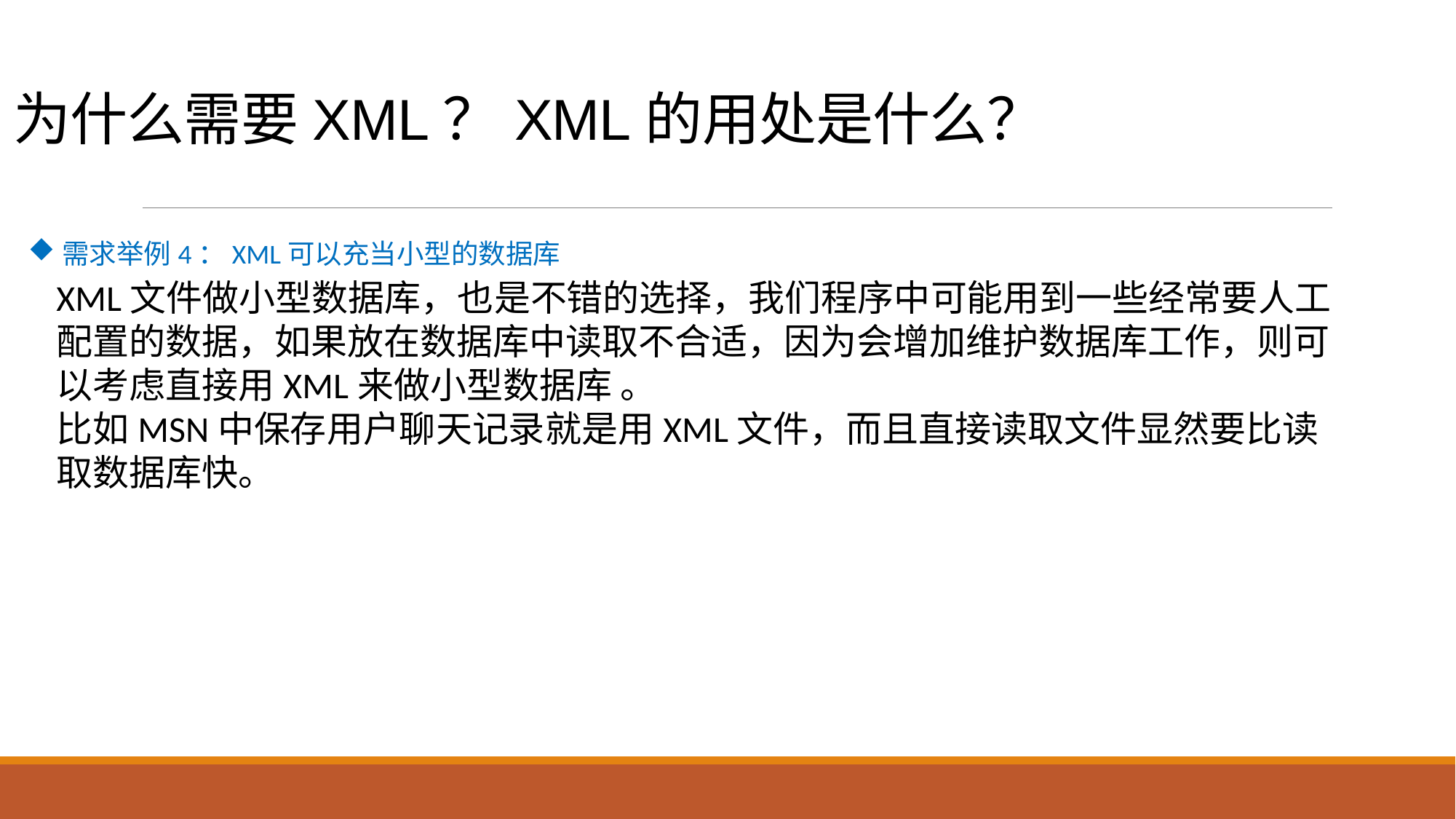

# 为什么需要XML？XML的用处是什么？
需求举例4：XML可以充当小型的数据库
XML文件做小型数据库，也是不错的选择，我们程序中可能用到一些经常要人工配置的数据，如果放在数据库中读取不合适，因为会增加维护数据库工作，则可以考虑直接用XML来做小型数据库 。
比如MSN中保存用户聊天记录就是用XML文件，而且直接读取文件显然要比读取数据库快。